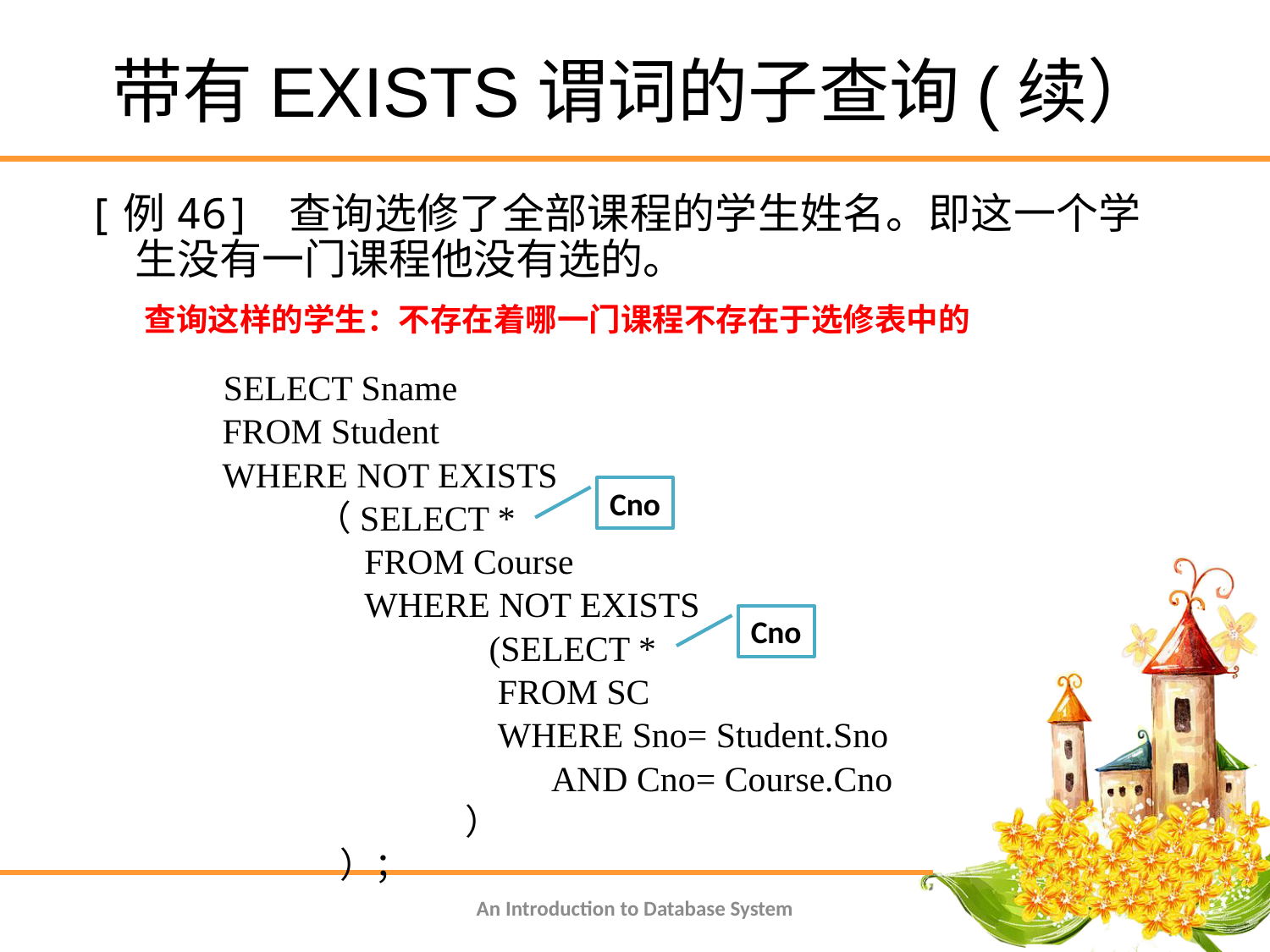

# 带有EXISTS谓词的子查询(续）
[例46] 查询选修了全部课程的学生姓名。即这一个学生没有一门课程他没有选的。

         SELECT Sname
        FROM Student
        WHERE NOT EXISTS
                    （SELECT *
                        FROM Course
                        WHERE NOT EXISTS
                                      (SELECT *
                                       FROM SC
                                       WHERE Sno= Student.Sno
                                             AND Cno= Course.Cno
                                       ）
                       ）；
查询这样的学生：不存在着哪一门课程不存在于选修表中的
Cno
Cno
An Introduction to Database System